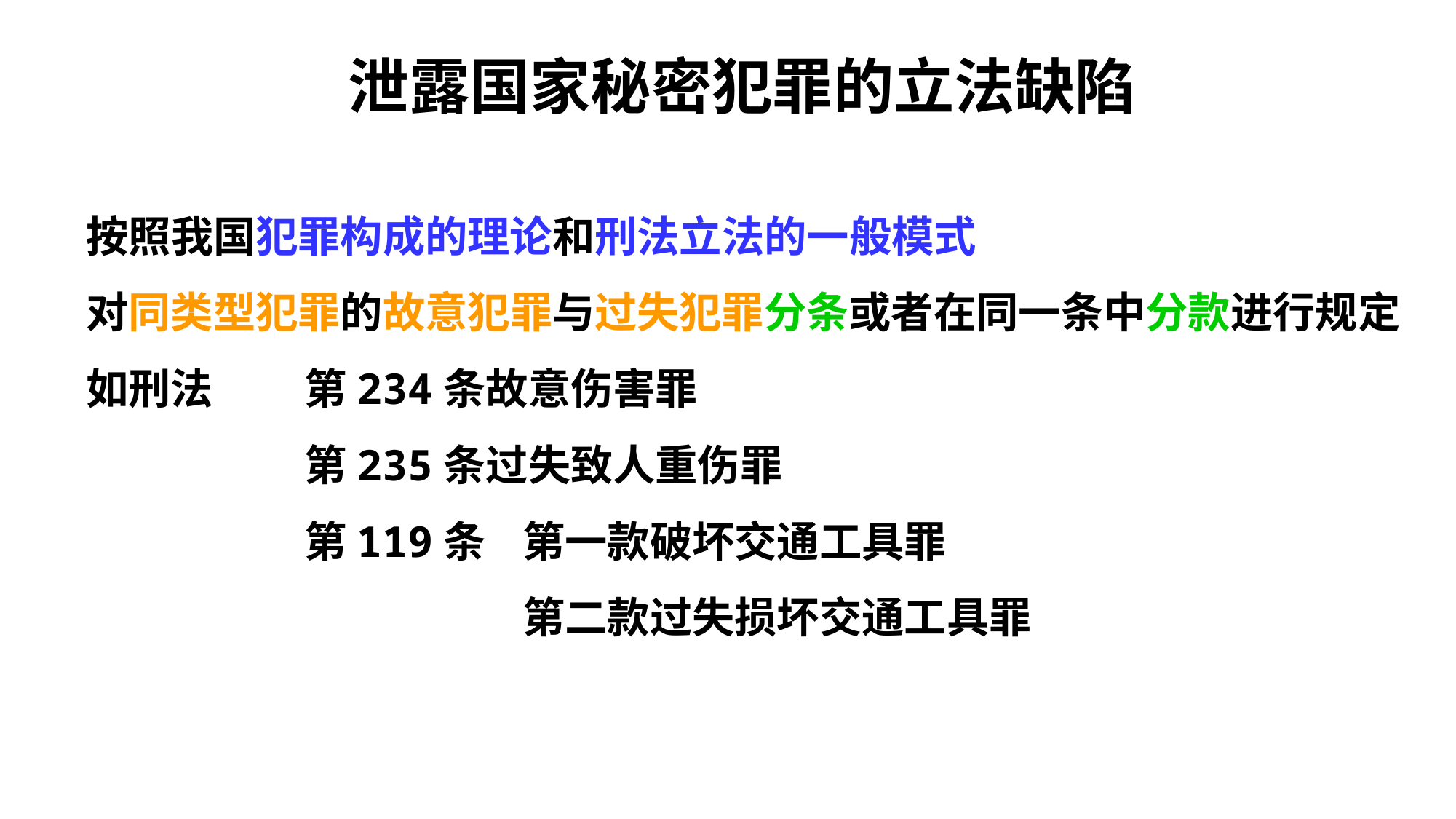

# 泄露国家秘密犯罪的立法缺陷
按照我国犯罪构成的理论和刑法立法的一般模式
对同类型犯罪的故意犯罪与过失犯罪分条或者在同一条中分款进行规定
如刑法	第234条故意伤害罪
		第235条过失致人重伤罪
		第119条	第一款破坏交通工具罪
				第二款过失损坏交通工具罪